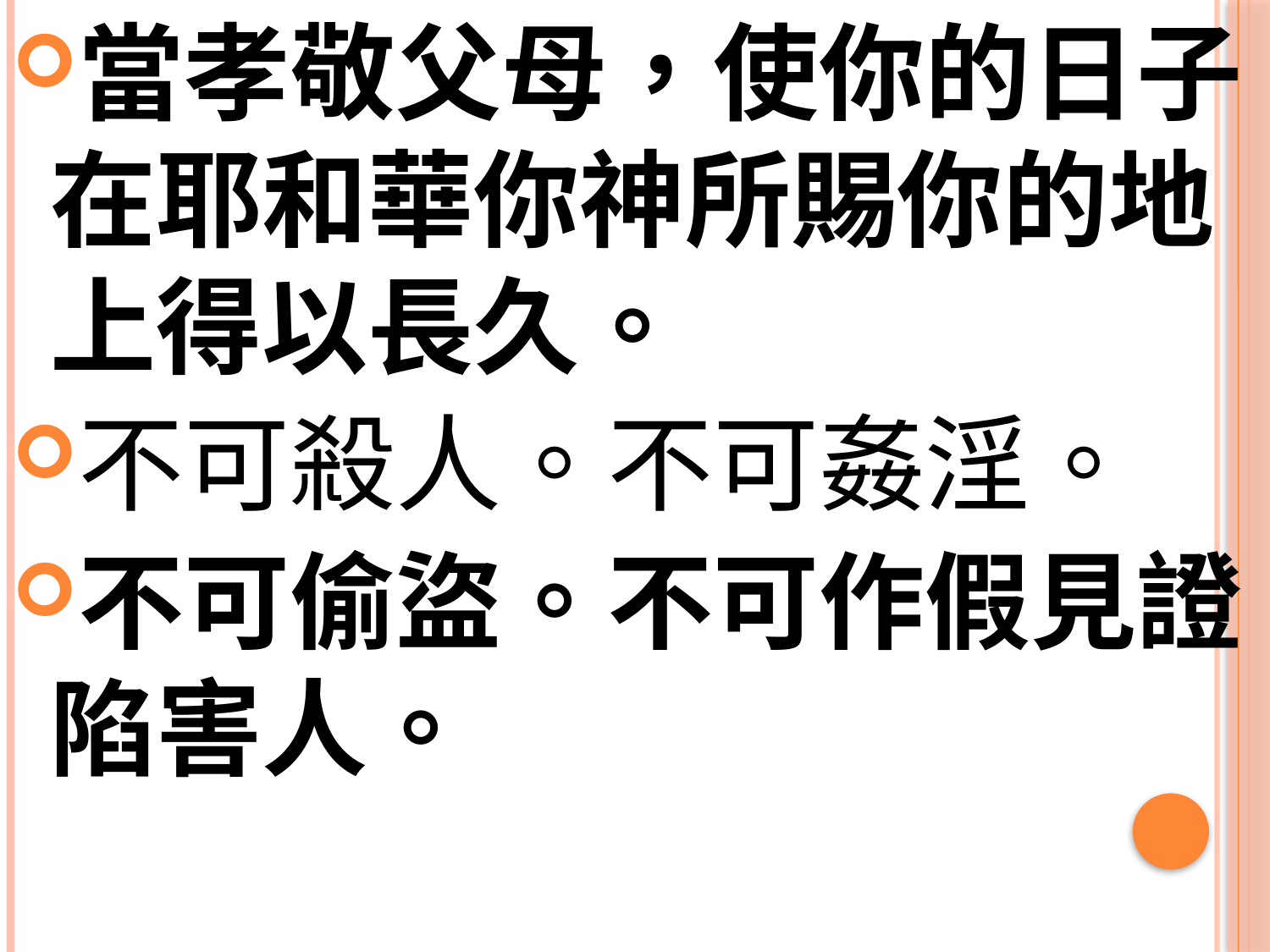

當孝敬父母，使你的日子在耶和華你神所賜你的地上得以長久。
不可殺人。不可姦淫。
不可偷盜。不可作假見證陷害人。